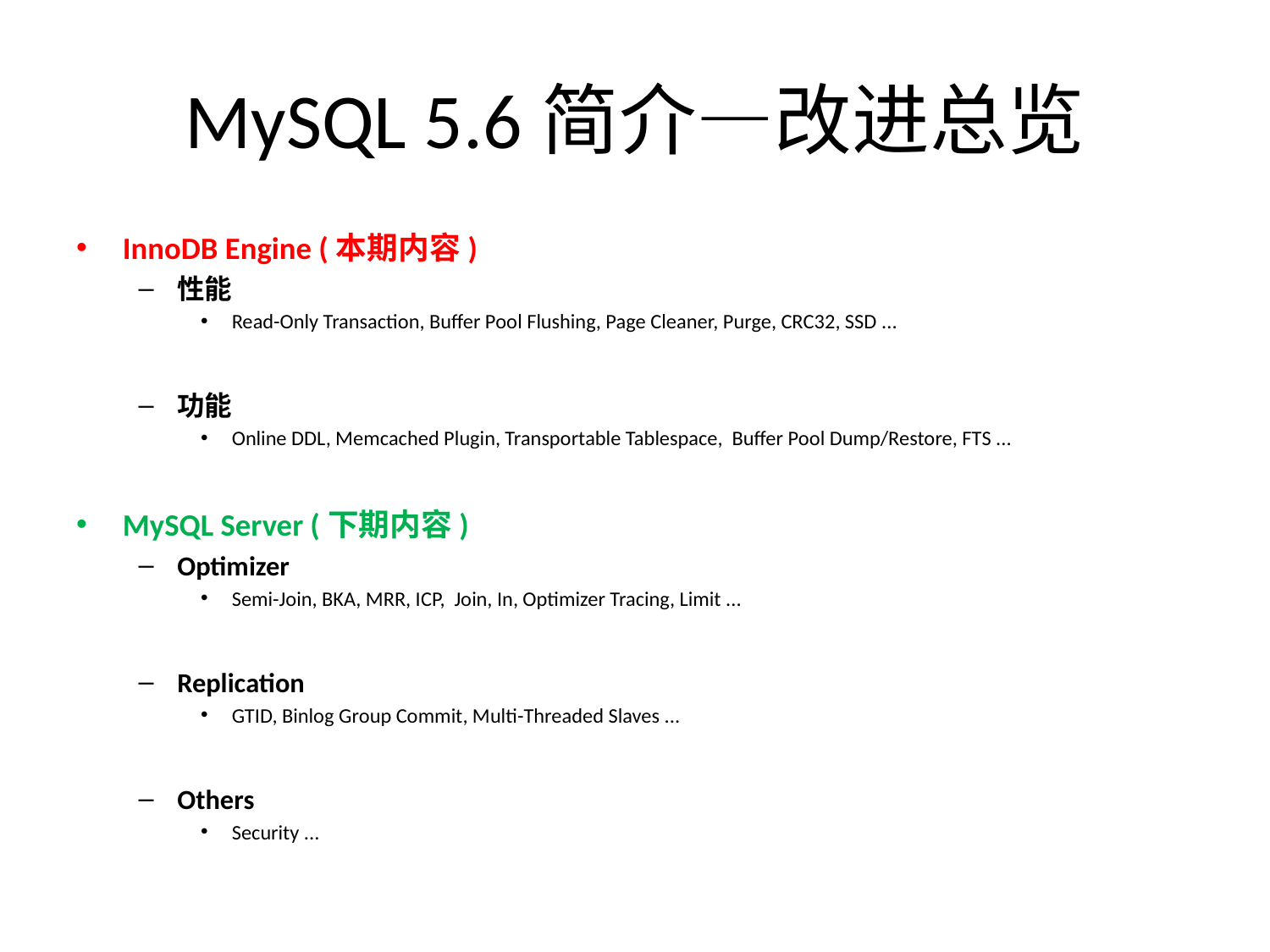

# MySQL 5.6简介—改进总览
InnoDB Engine (本期内容)
性能
Read-Only Transaction, Buffer Pool Flushing, Page Cleaner, Purge, CRC32, SSD ...

功能
Online DDL, Memcached Plugin, Transportable Tablespace,  Buffer Pool Dump/Restore, FTS ...

MySQL Server (下期内容)
Optimizer
Semi-Join, BKA, MRR, ICP,  Join, In, Optimizer Tracing, Limit ...

Replication
GTID, Binlog Group Commit, Multi-Threaded Slaves ...

Others
Security ...